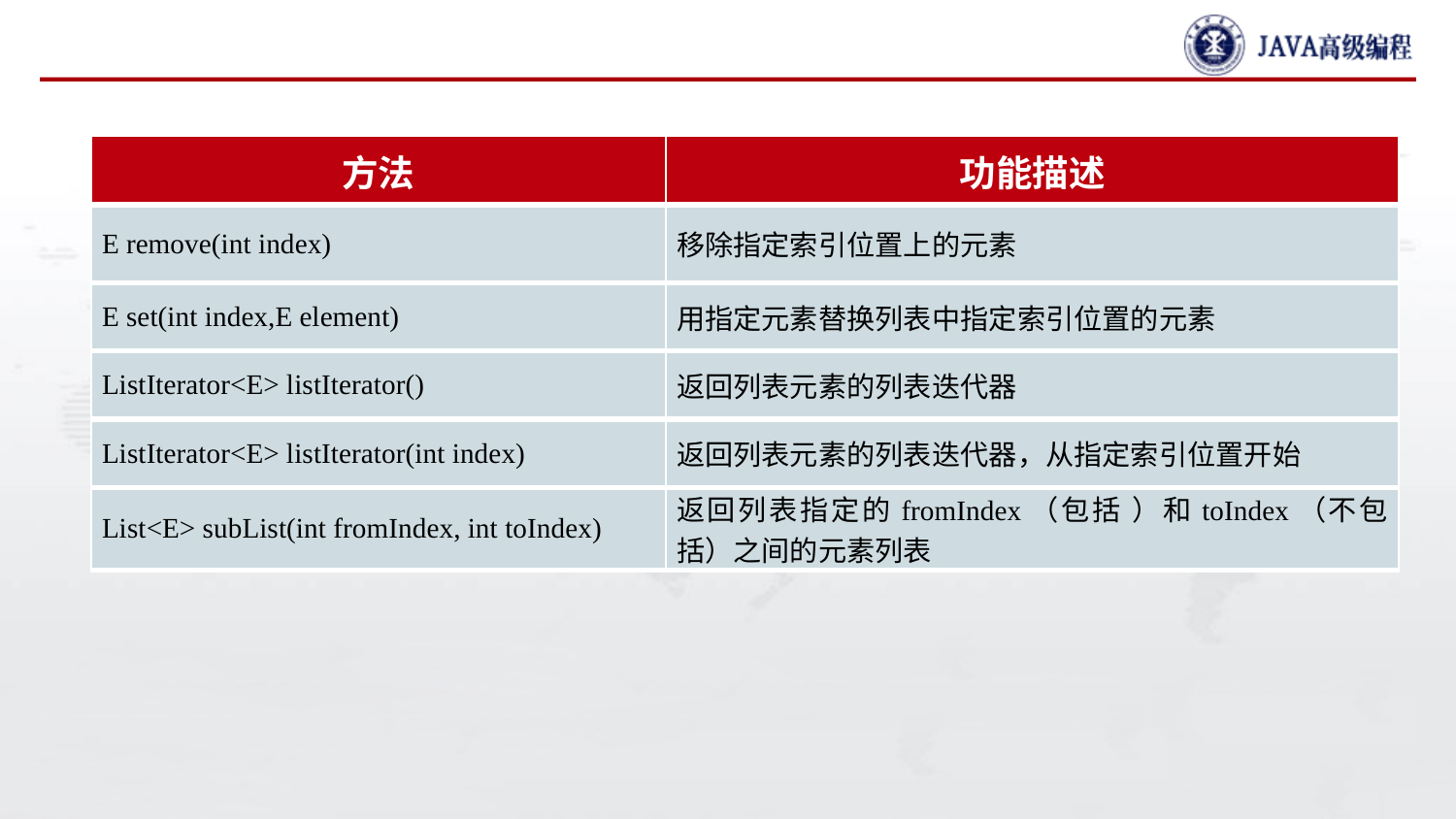

#
| 方法 | 功能描述 |
| --- | --- |
| E remove(int index) | 移除指定索引位置上的元素 |
| E set(int index,E element) | 用指定元素替换列表中指定索引位置的元素 |
| ListIterator<E> listIterator() | 返回列表元素的列表迭代器 |
| ListIterator<E> listIterator(int index) | 返回列表元素的列表迭代器，从指定索引位置开始 |
| List<E> subList(int fromIndex, int toIndex) | 返回列表指定的fromIndex（包括 ）和toIndex（不包括）之间的元素列表 |